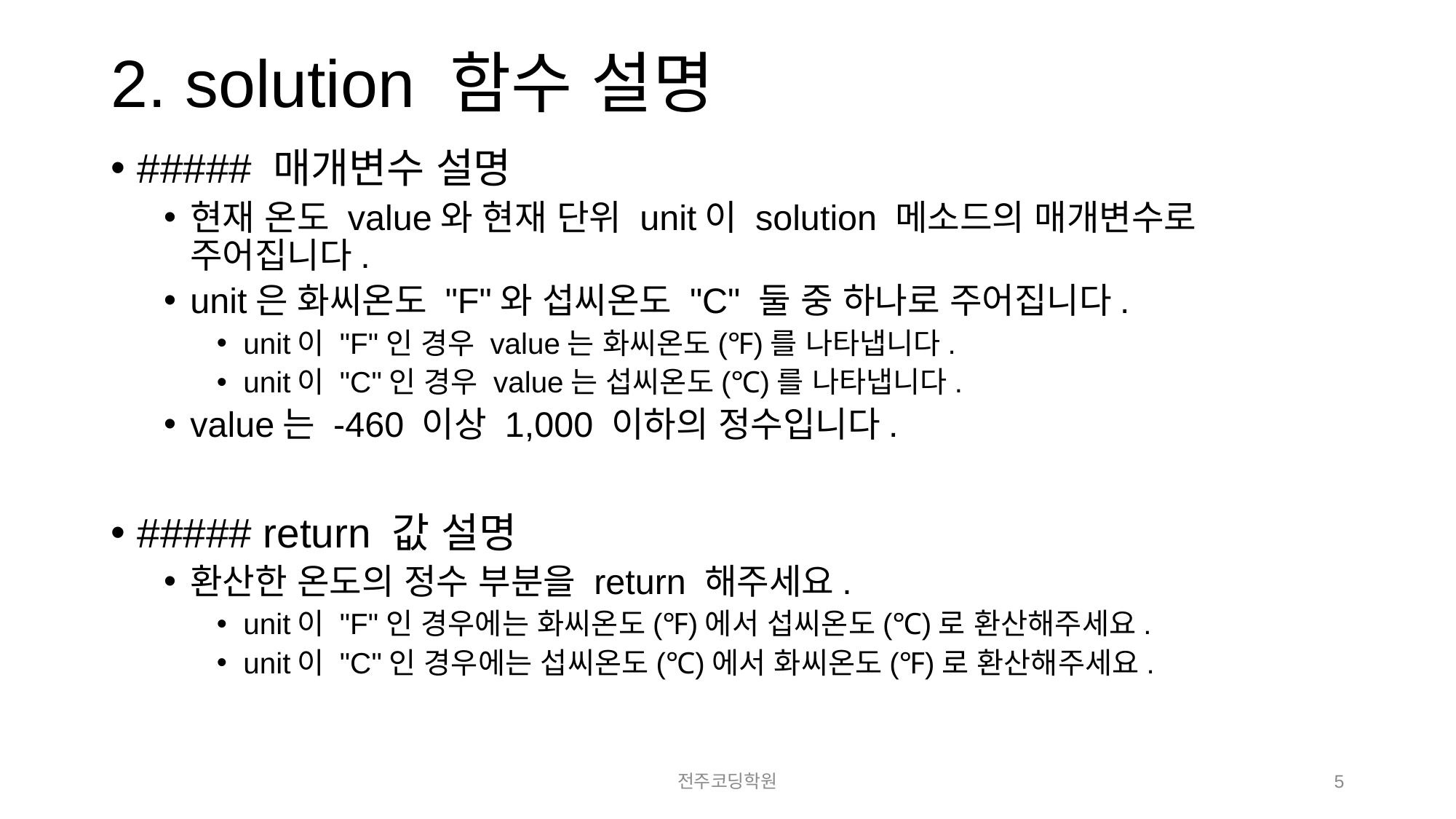

# 2. solution 함수 설명
##### 매개변수 설명
현재 온도 value와 현재 단위 unit이 solution 메소드의 매개변수로 주어집니다.
unit은 화씨온도 "F"와 섭씨온도 "C" 둘 중 하나로 주어집니다.
unit이 "F"인 경우 value는 화씨온도(℉)를 나타냅니다.
unit이 "C"인 경우 value는 섭씨온도(℃)를 나타냅니다.
value는 -460 이상 1,000 이하의 정수입니다.

##### return 값 설명
환산한 온도의 정수 부분을 return 해주세요.
unit이 "F"인 경우에는 화씨온도(℉)에서 섭씨온도(℃)로 환산해주세요.
unit이 "C"인 경우에는 섭씨온도(℃)에서 화씨온도(℉)로 환산해주세요.
전주코딩학원
5